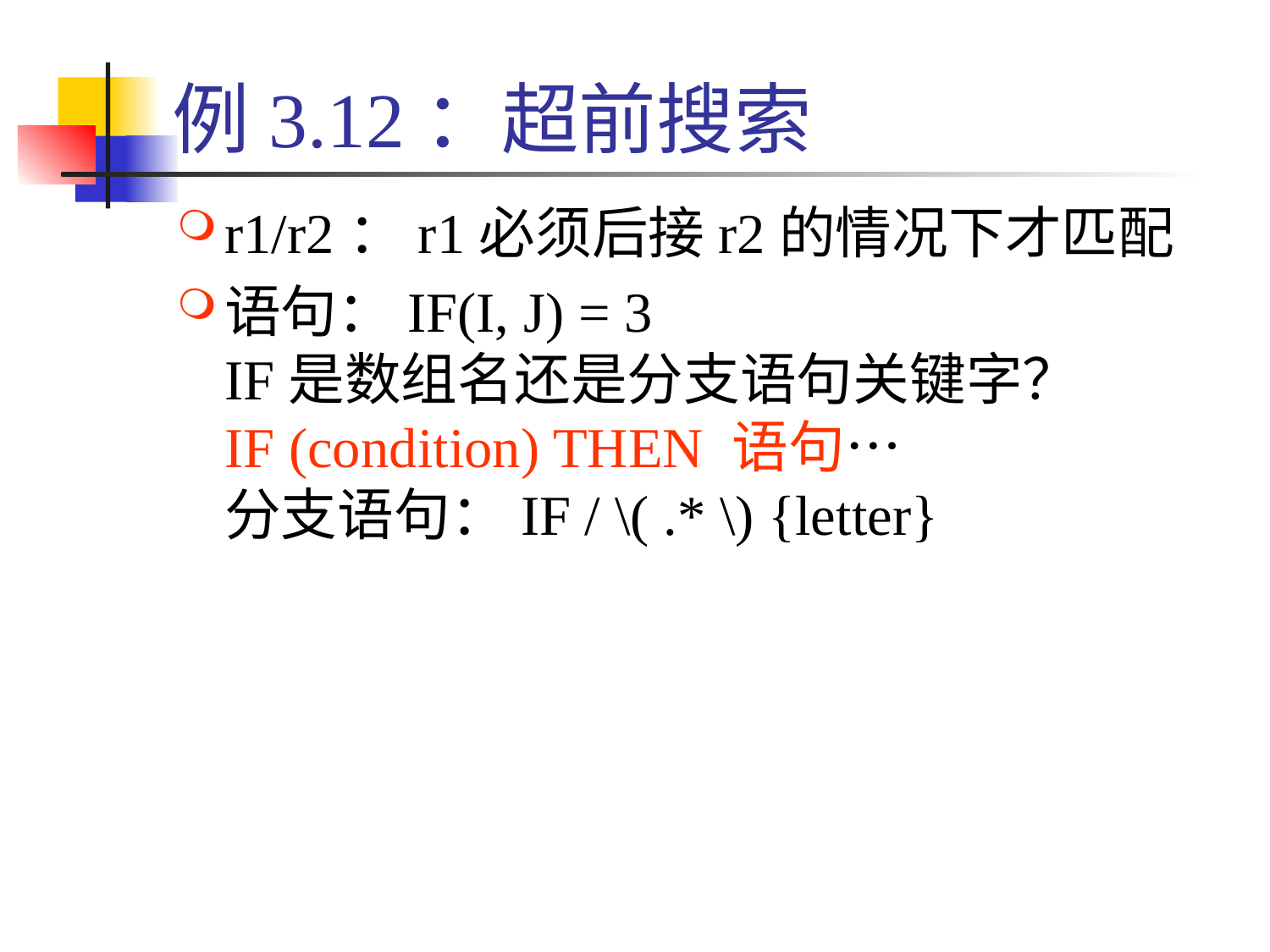

# 例3.12：超前搜索
r1/r2：r1必须后接r2的情况下才匹配
语句：IF(I, J) = 3
IF是数组名还是分支语句关键字？
IF (condition) THEN 语句…
分支语句：IF / \( .* \) {letter}